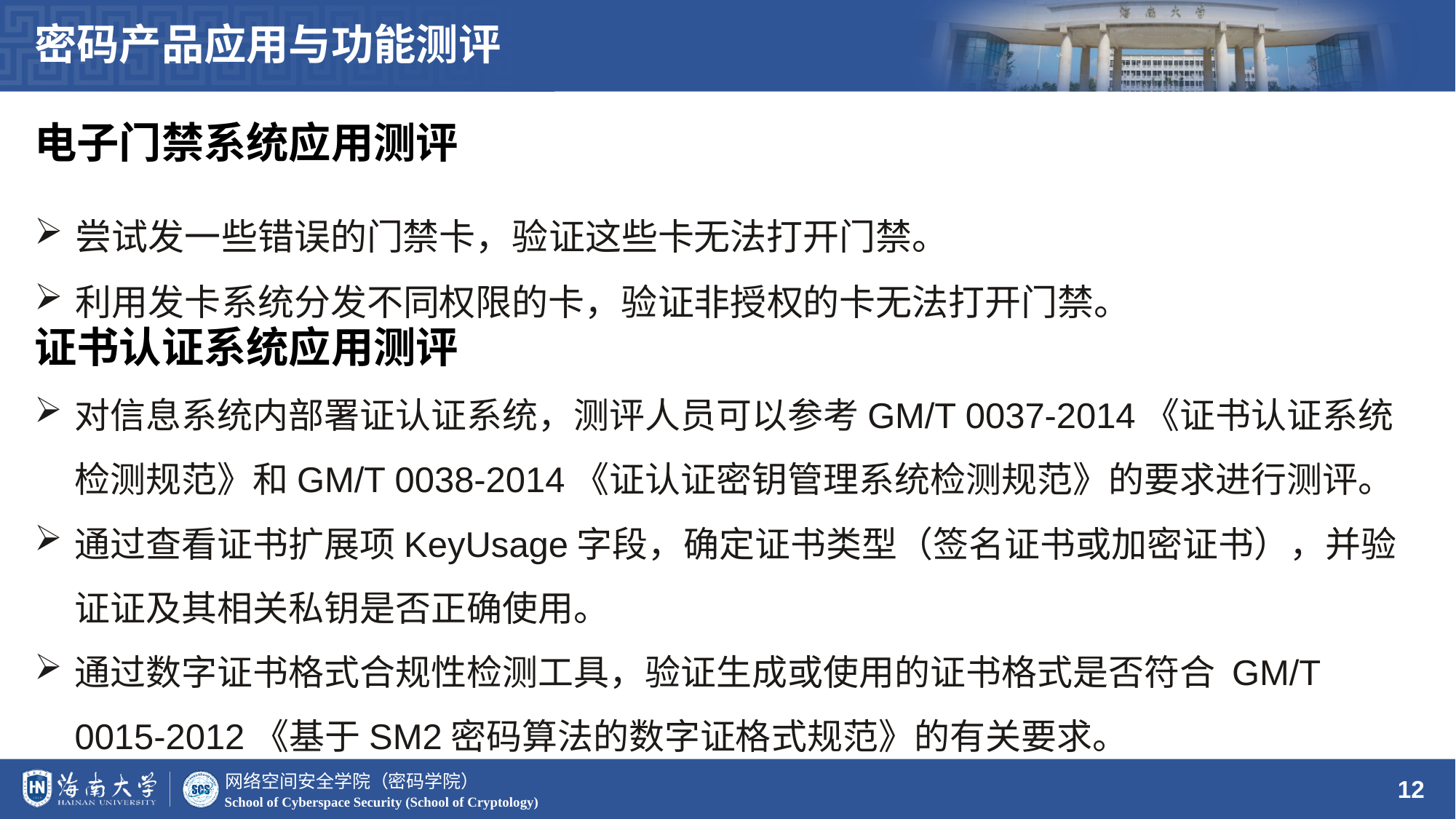

密码产品应用与功能测评
电子门禁系统应用测评
尝试发一些错误的门禁卡，验证这些卡无法打开门禁。
利用发卡系统分发不同权限的卡，验证非授权的卡无法打开门禁。
证书认证系统应用测评
对信息系统内部署证认证系统，测评人员可以参考GM/T 0037-2014《证书认证系统检测规范》和GM/T 0038-2014《证认证密钥管理系统检测规范》的要求进行测评。
通过查看证书扩展项KeyUsage字段，确定证书类型（签名证书或加密证书），并验证证及其相关私钥是否正确使用。
通过数字证书格式合规性检测工具，验证生成或使用的证书格式是否符合 GM/T 0015-2012《基于SM2密码算法的数字证格式规范》的有关要求。
12